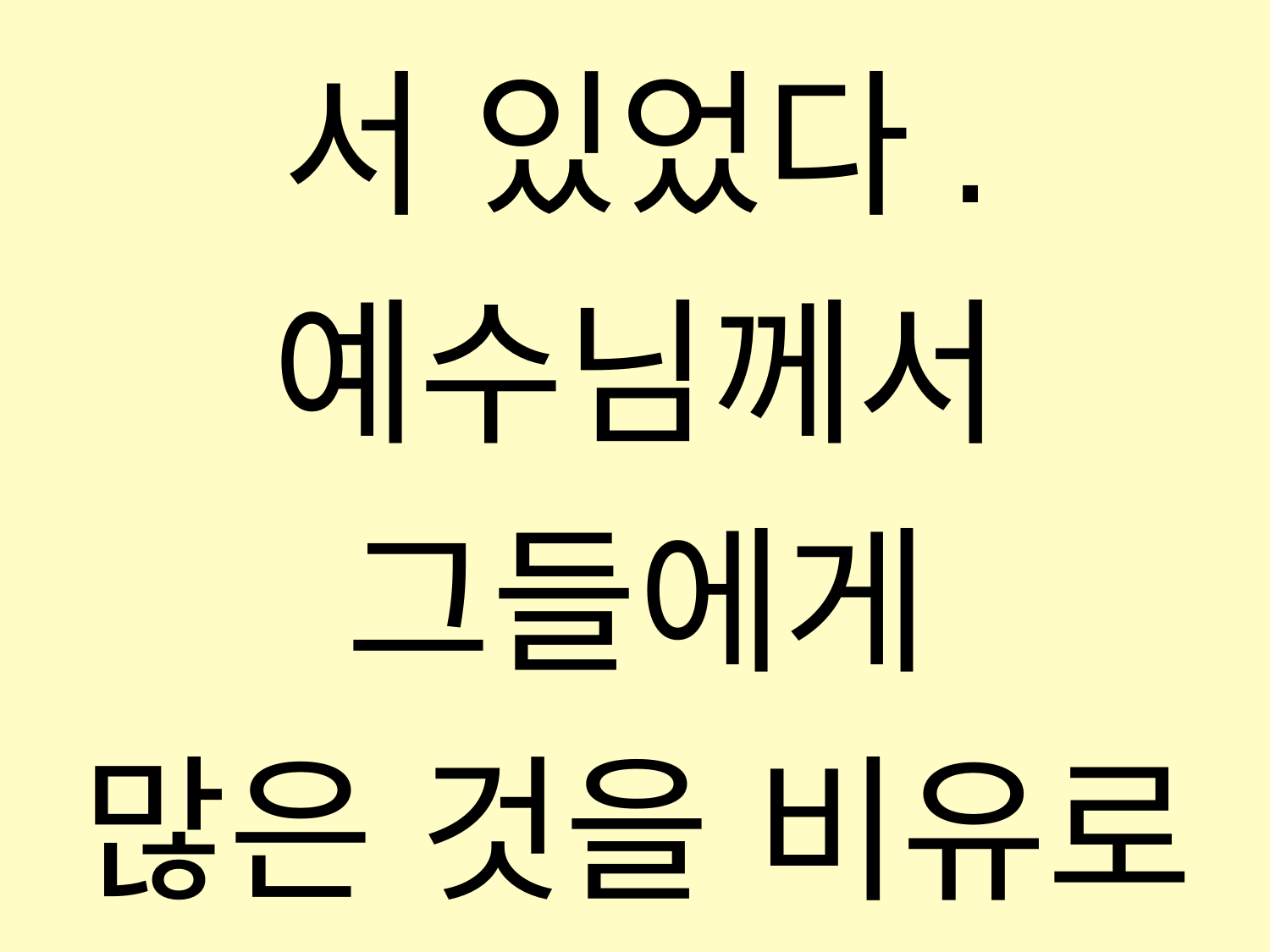

서 있었다.
예수님께서 그들에게
많은 것을 비유로
말씀해 주셨다.